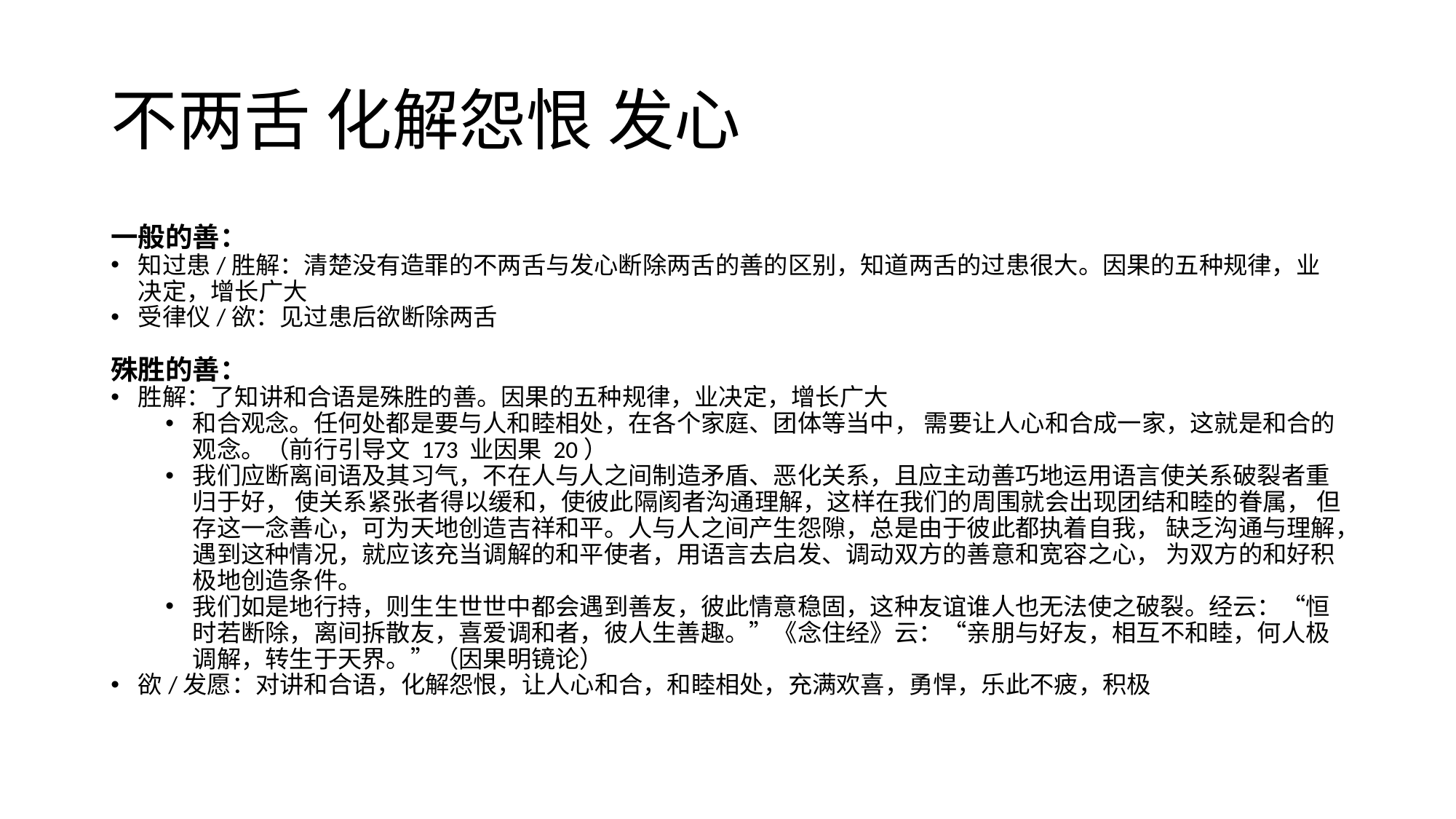

# 不两舌 化解怨恨 发心
一般的善：
知过患/胜解：清楚没有造罪的不两舌与发心断除两舌的善的区别，知道两舌的过患很大。因果的五种规律，业决定，增长广大
受律仪/欲：见过患后欲断除两舌

殊胜的善：
胜解：了知讲和合语是殊胜的善。因果的五种规律，业决定，增长广大
和合观念。任何处都是要与人和睦相处，在各个家庭、团体等当中， 需要让人心和合成一家，这就是和合的观念。（前行引导文 173 业因果 20）
我们应断离间语及其习气，不在人与人之间制造矛盾、恶化关系，且应主动善巧地运用语言使关系破裂者重归于好， 使关系紧张者得以缓和，使彼此隔阂者沟通理解，这样在我们的周围就会出现团结和睦的眷属， 但存这一念善心，可为天地创造吉祥和平。人与人之间产生怨隙，总是由于彼此都执着自我， 缺乏沟通与理解，遇到这种情况，就应该充当调解的和平使者，用语言去启发、调动双方的善意和宽容之心， 为双方的和好积极地创造条件。
我们如是地行持，则生生世世中都会遇到善友，彼此情意稳固，这种友谊谁人也无法使之破裂。经云：“恒时若断除，离间拆散友，喜爱调和者，彼人生善趣。”《念住经》云：“亲朋与好友，相互不和睦，何人极调解，转生于天界。”（因果明镜论）
欲/发愿：对讲和合语，化解怨恨，让人心和合，和睦相处，充满欢喜，勇悍，乐此不疲，积极